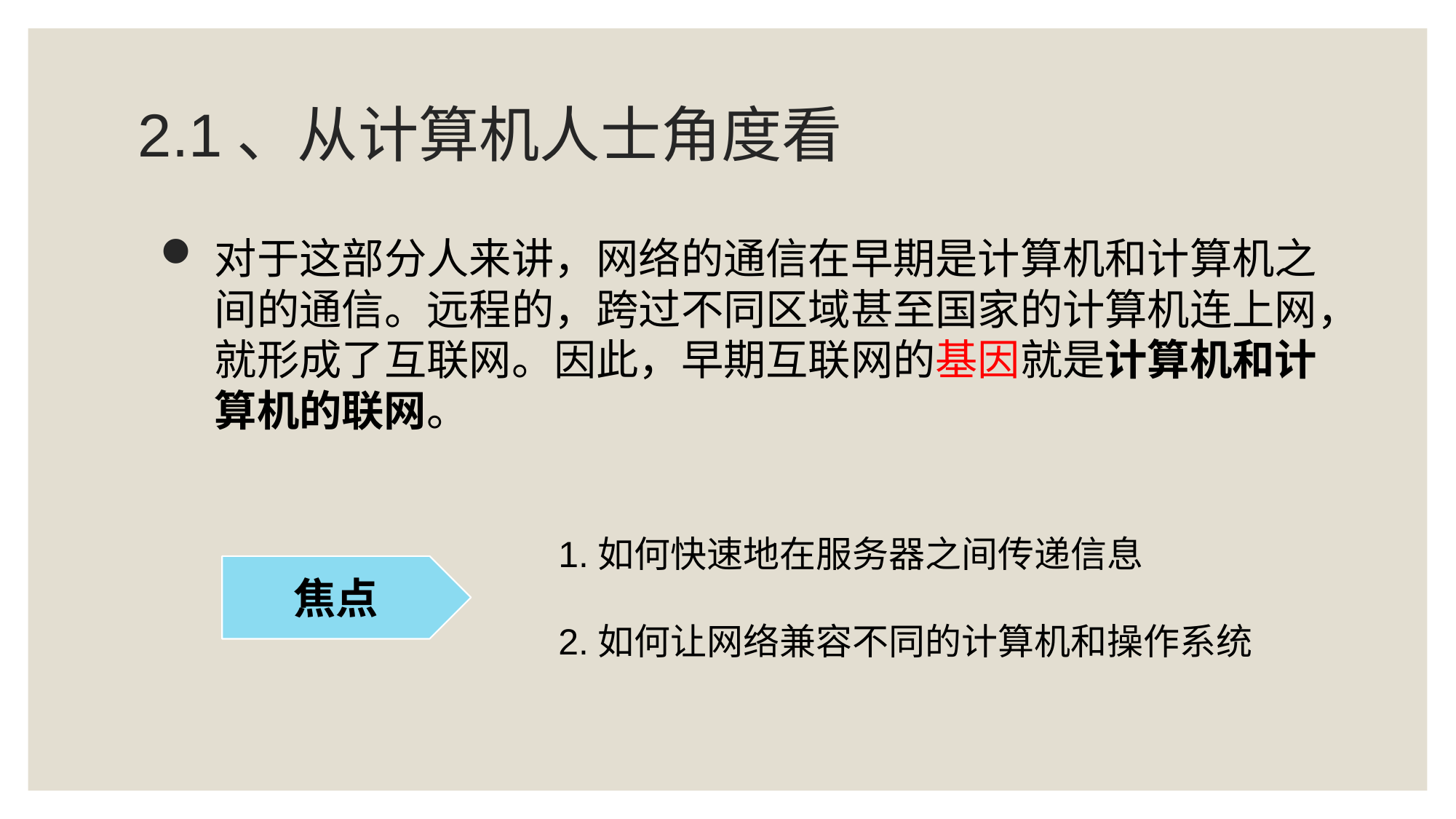

# 2.1、从计算机人士角度看
对于这部分人来讲，网络的通信在早期是计算机和计算机之间的通信。远程的，跨过不同区域甚至国家的计算机连上网，就形成了互联网。因此，早期互联网的基因就是计算机和计算机的联网。

1.如何快速地在服务器之间传递信息

2.如何让网络兼容不同的计算机和操作系统
焦点